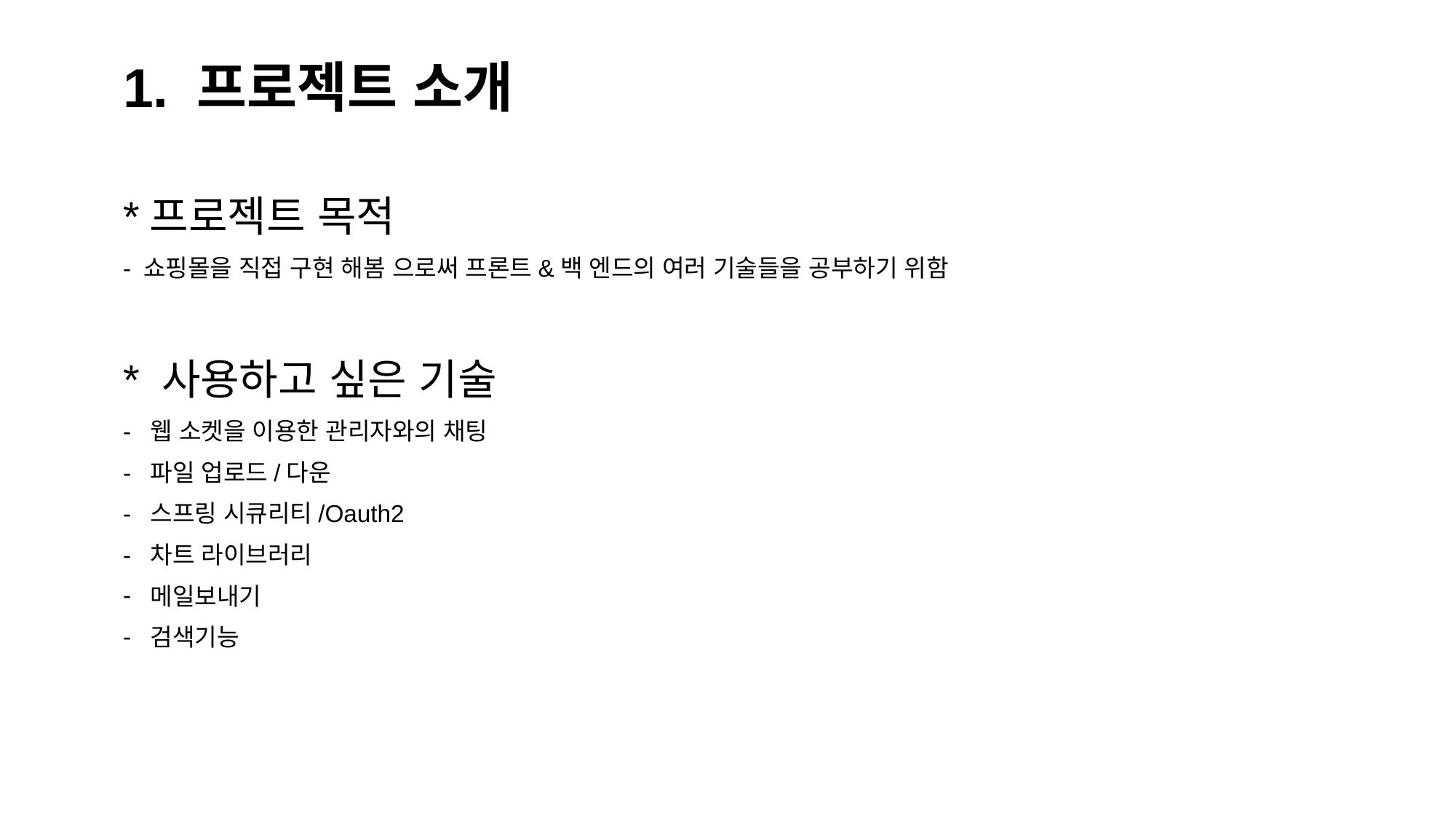

1. 프로젝트 소개

*프로젝트 목적
- 쇼핑몰을 직접 구현 해봄 으로써 프론트&백 엔드의 여러 기술들을 공부하기 위함

* 사용하고 싶은 기술
-  웹 소켓을 이용한 관리자와의 채팅
-  파일 업로드/다운
-  스프링 시큐리티/Oauth2
-  차트 라이브러리
메일보내기
검색기능